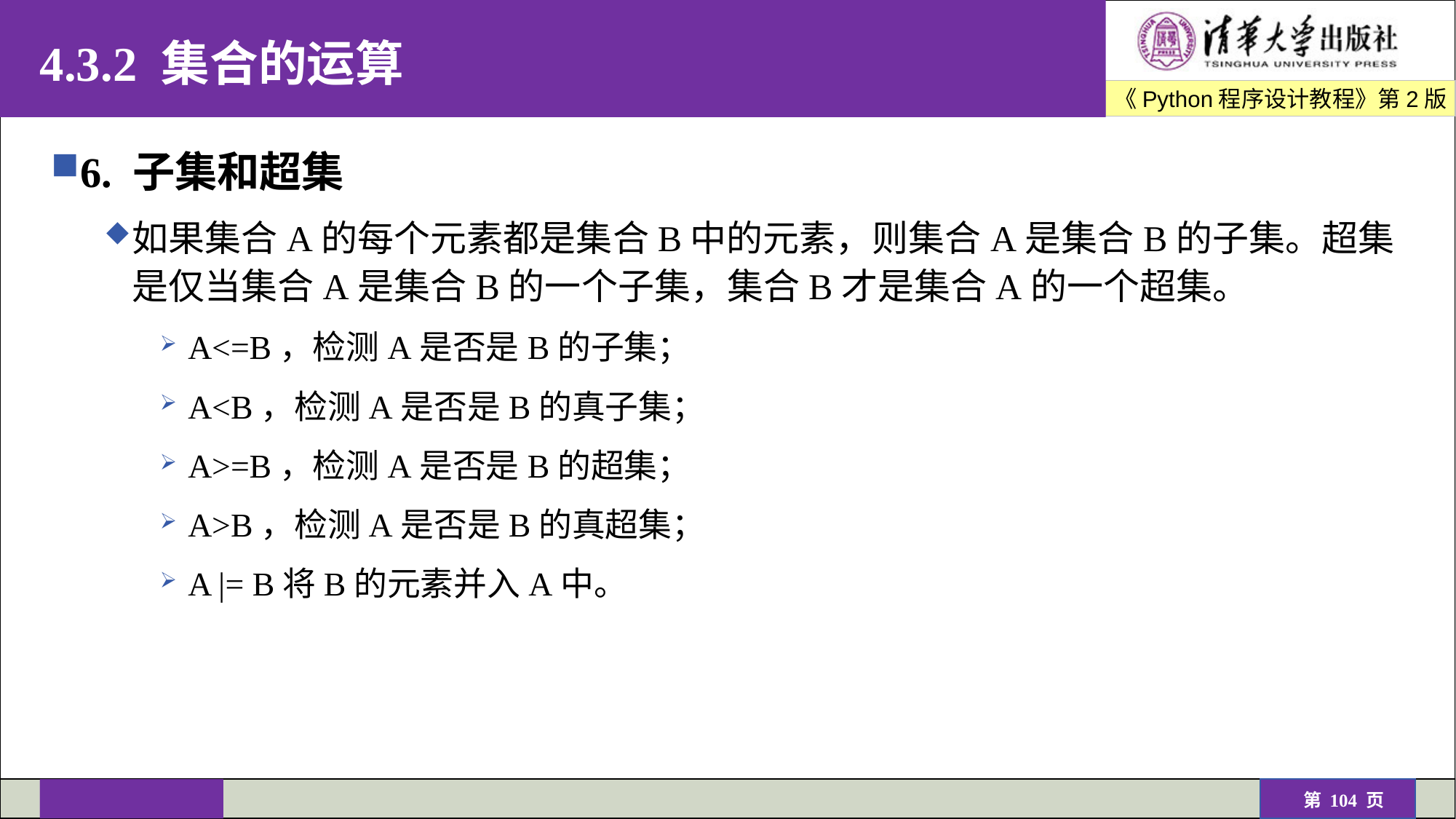

# 4.3.2 集合的运算
6. 子集和超集
如果集合A的每个元素都是集合B中的元素，则集合A是集合B的子集。超集是仅当集合A是集合B的一个子集，集合B才是集合A的一个超集。
A<=B，检测A是否是B的子集；
A<B，检测A是否是B的真子集；
A>=B，检测A是否是B的超集；
A>B，检测A是否是B的真超集；
A |= B将B的元素并入A中。